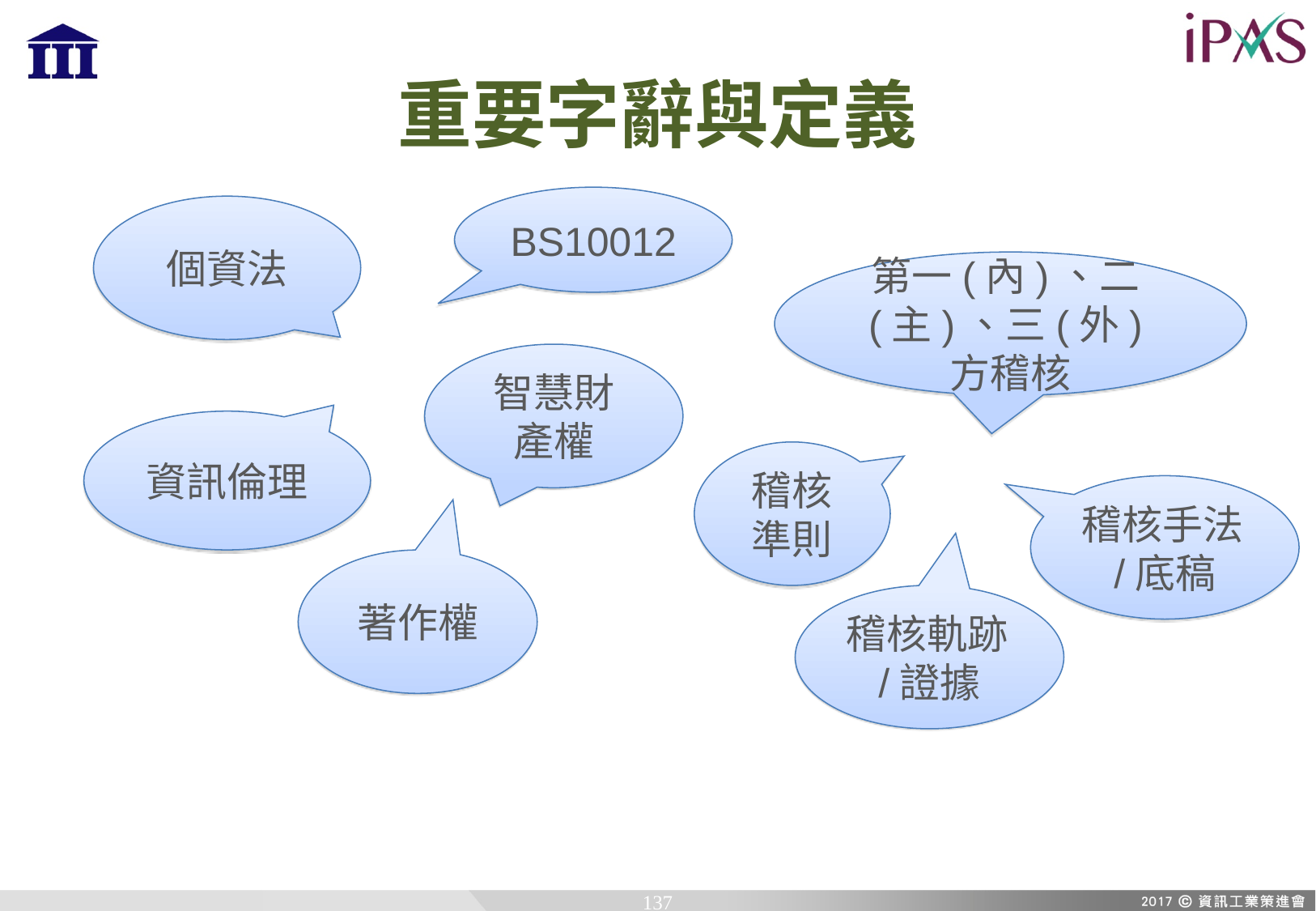

# 重要字辭與定義
BS10012
個資法
第一(內)、二(主)、三(外)方稽核
智慧財產權
資訊倫理
稽核準則
稽核手法/底稿
著作權
稽核軌跡/證據
137